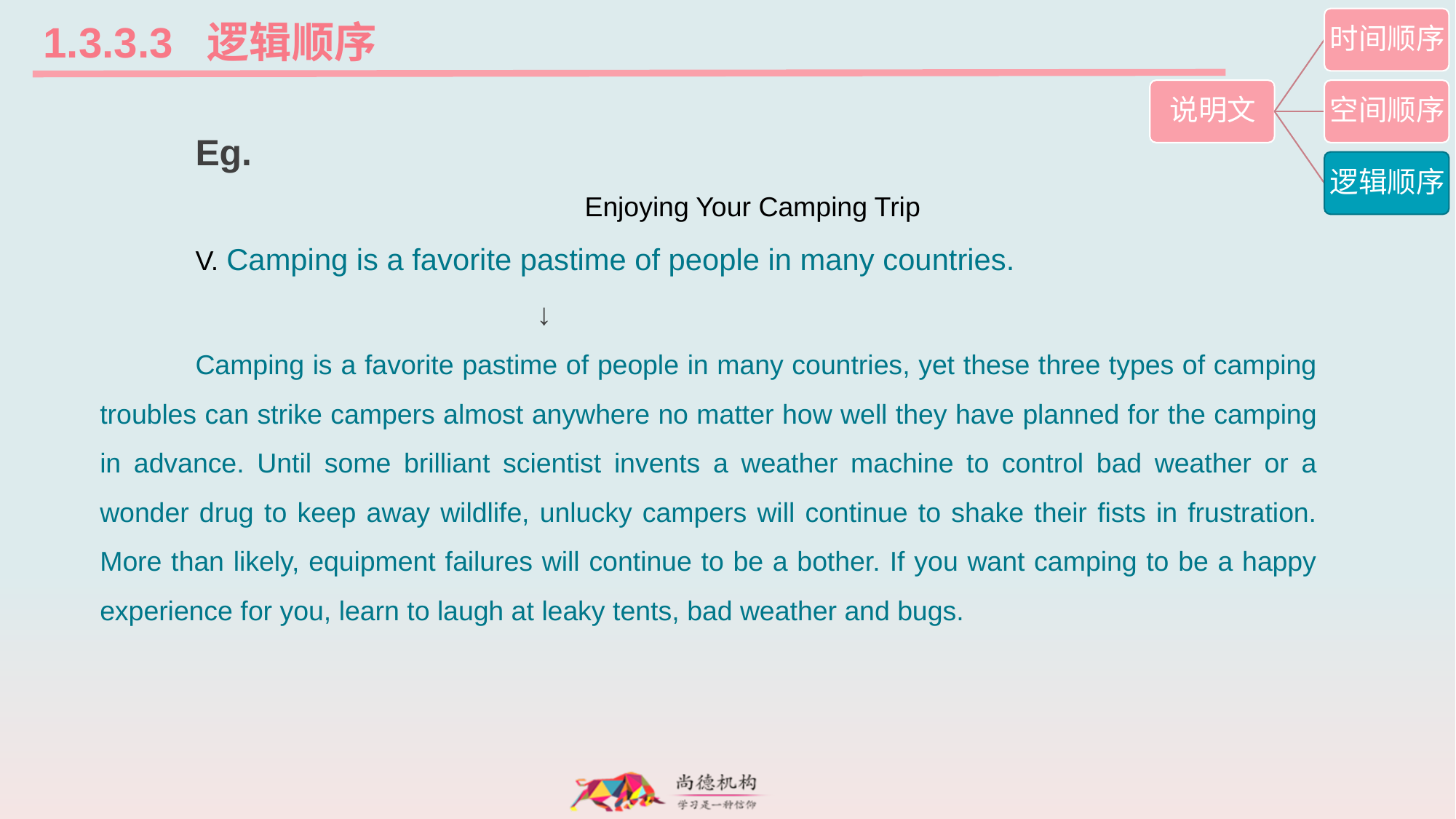

说明文

时间顺序

空间顺序

逻辑顺序
1.3.3.3  逻辑顺序
Eg.
Enjoying Your Camping Trip
V. Camping is a favorite pastime of people in many countries. 							↓
Camping is a favorite pastime of people in many countries, yet these three types of camping troubles can strike campers almost anywhere no matter how well they have planned for the camping in advance. Until some brilliant scientist invents a weather machine to control bad weather or a wonder drug to keep away wildlife, unlucky campers will continue to shake their fists in frustration. More than likely, equipment failures will continue to be a bother. If you want camping to be a happy experience for you, learn to laugh at leaky tents, bad weather and bugs.